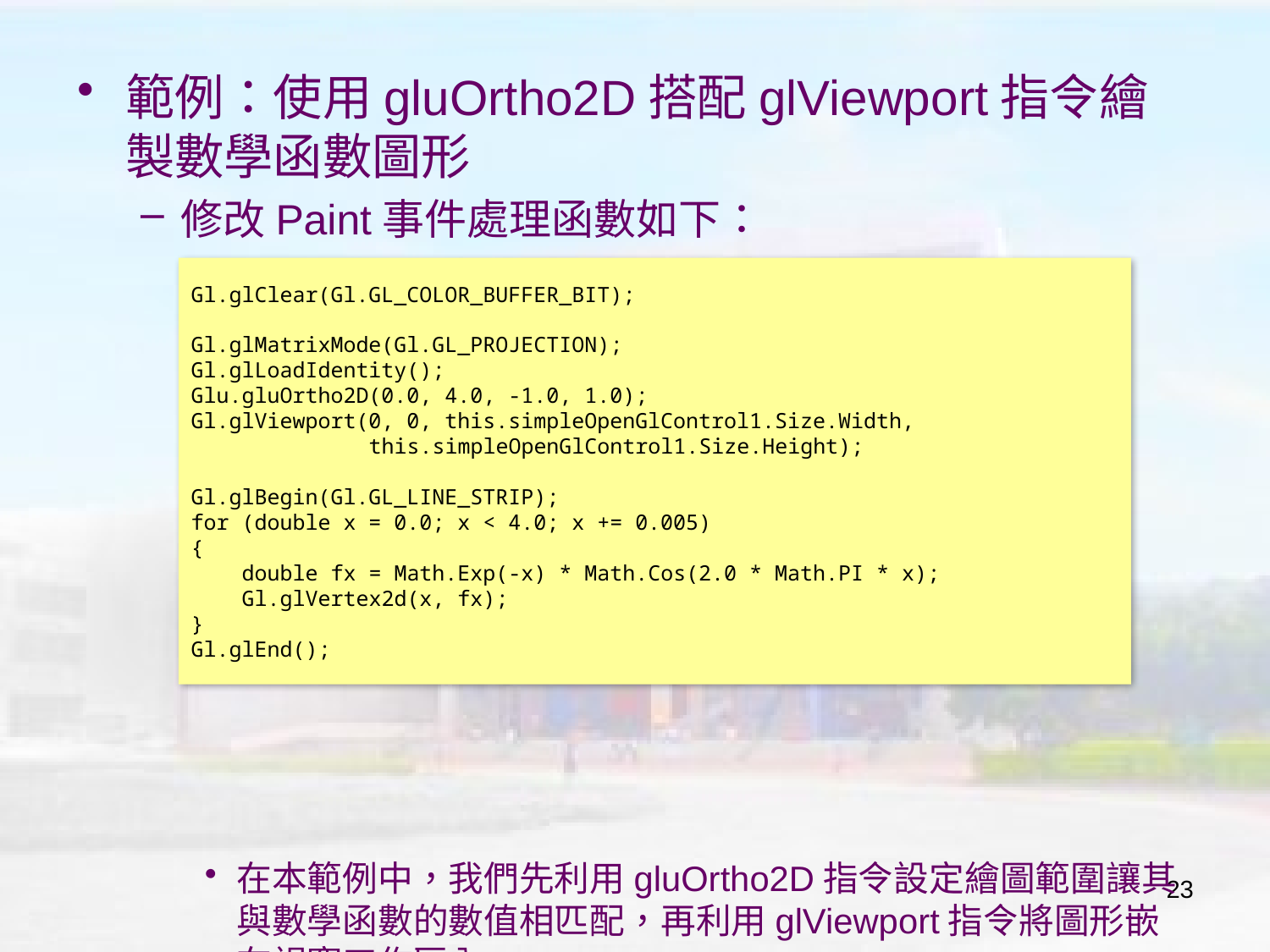

範例：使用gluOrtho2D搭配glViewport指令繪製數學函數圖形
修改Paint事件處理函數如下：

在本範例中，我們先利用gluOrtho2D指令設定繪圖範圍讓其與數學函數的數值相匹配，再利用glViewport指令將圖形嵌在視窗工作區內
Gl.glClear(Gl.GL_COLOR_BUFFER_BIT);

Gl.glMatrixMode(Gl.GL_PROJECTION);
Gl.glLoadIdentity();
Glu.gluOrtho2D(0.0, 4.0, -1.0, 1.0);
Gl.glViewport(0, 0, this.simpleOpenGlControl1.Size.Width,
              this.simpleOpenGlControl1.Size.Height);

Gl.glBegin(Gl.GL_LINE_STRIP);
for (double x = 0.0; x < 4.0; x += 0.005)
{
    double fx = Math.Exp(-x) * Math.Cos(2.0 * Math.PI * x);
    Gl.glVertex2d(x, fx);
}
Gl.glEnd();
23